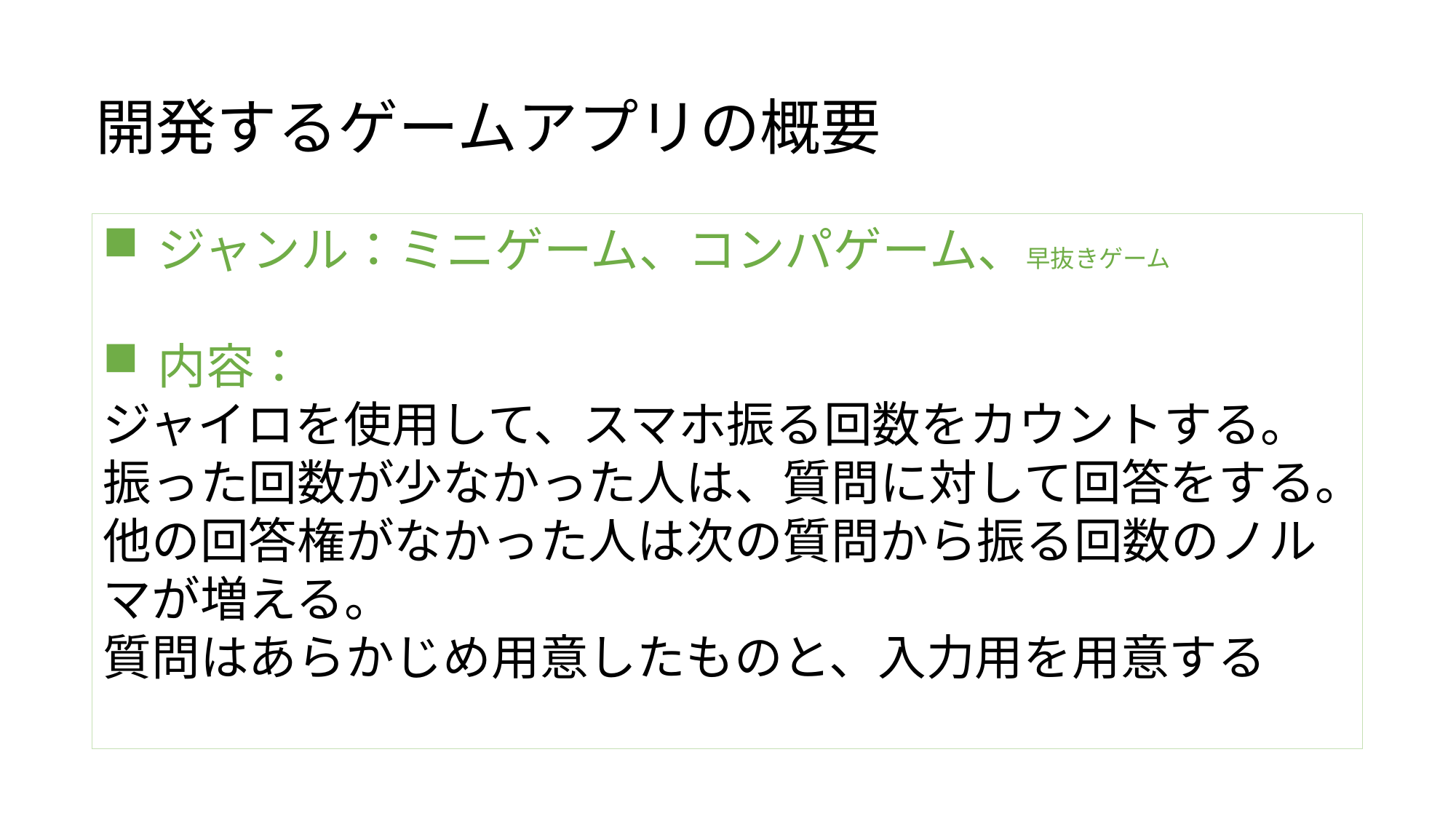

# 開発するゲームアプリの概要
ジャンル：ミニゲーム、コンパゲーム、早抜きゲーム

内容：
ジャイロを使用して、スマホ振る回数をカウントする。振った回数が少なかった人は、質問に対して回答をする。
他の回答権がなかった人は次の質問から振る回数のノルマが増える。
質問はあらかじめ用意したものと、入力用を用意する